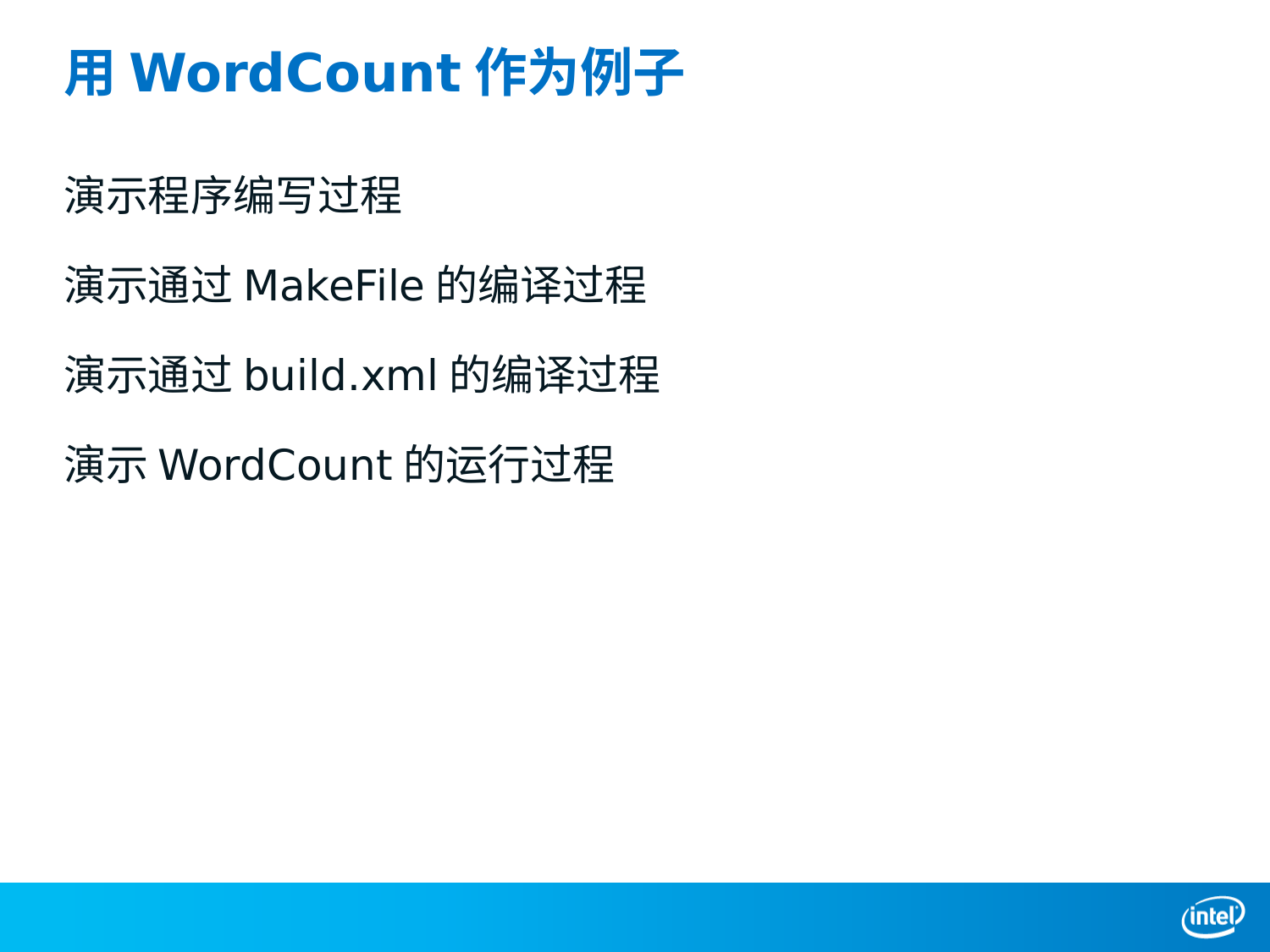

# 用WordCount作为例子
演示程序编写过程
演示通过MakeFile的编译过程
演示通过build.xml的编译过程
演示WordCount的运行过程